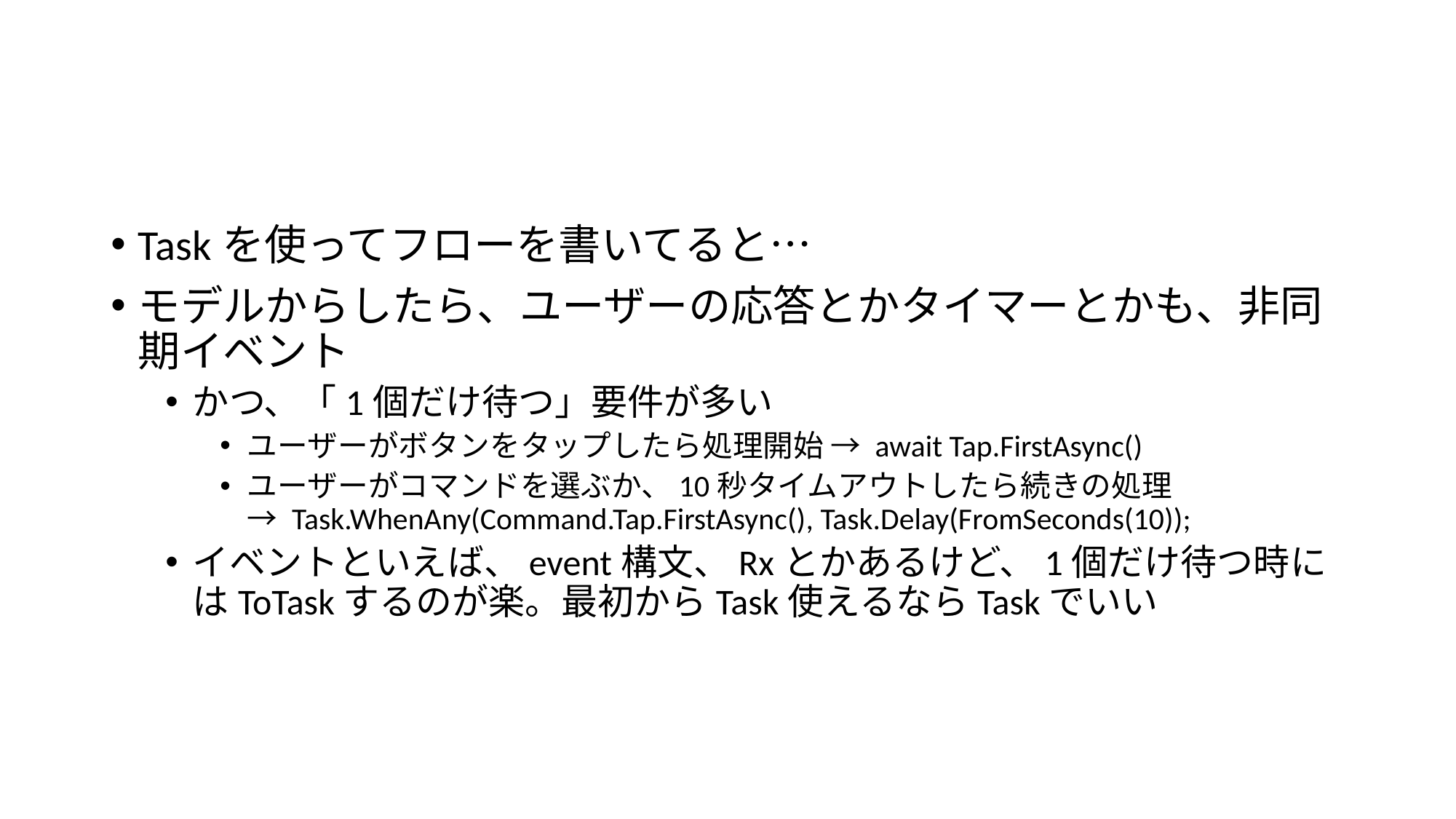

#
Taskを使ってフローを書いてると…
モデルからしたら、ユーザーの応答とかタイマーとかも、非同期イベント
かつ、「1個だけ待つ」要件が多い
ユーザーがボタンをタップしたら処理開始 → await Tap.FirstAsync()
ユーザーがコマンドを選ぶか、10秒タイムアウトしたら続きの処理
→ Task.WhenAny(Command.Tap.FirstAsync(), Task.Delay(FromSeconds(10));
イベントといえば、event構文、Rxとかあるけど、1個だけ待つ時にはToTaskするのが楽。最初からTask使えるならTaskでいい